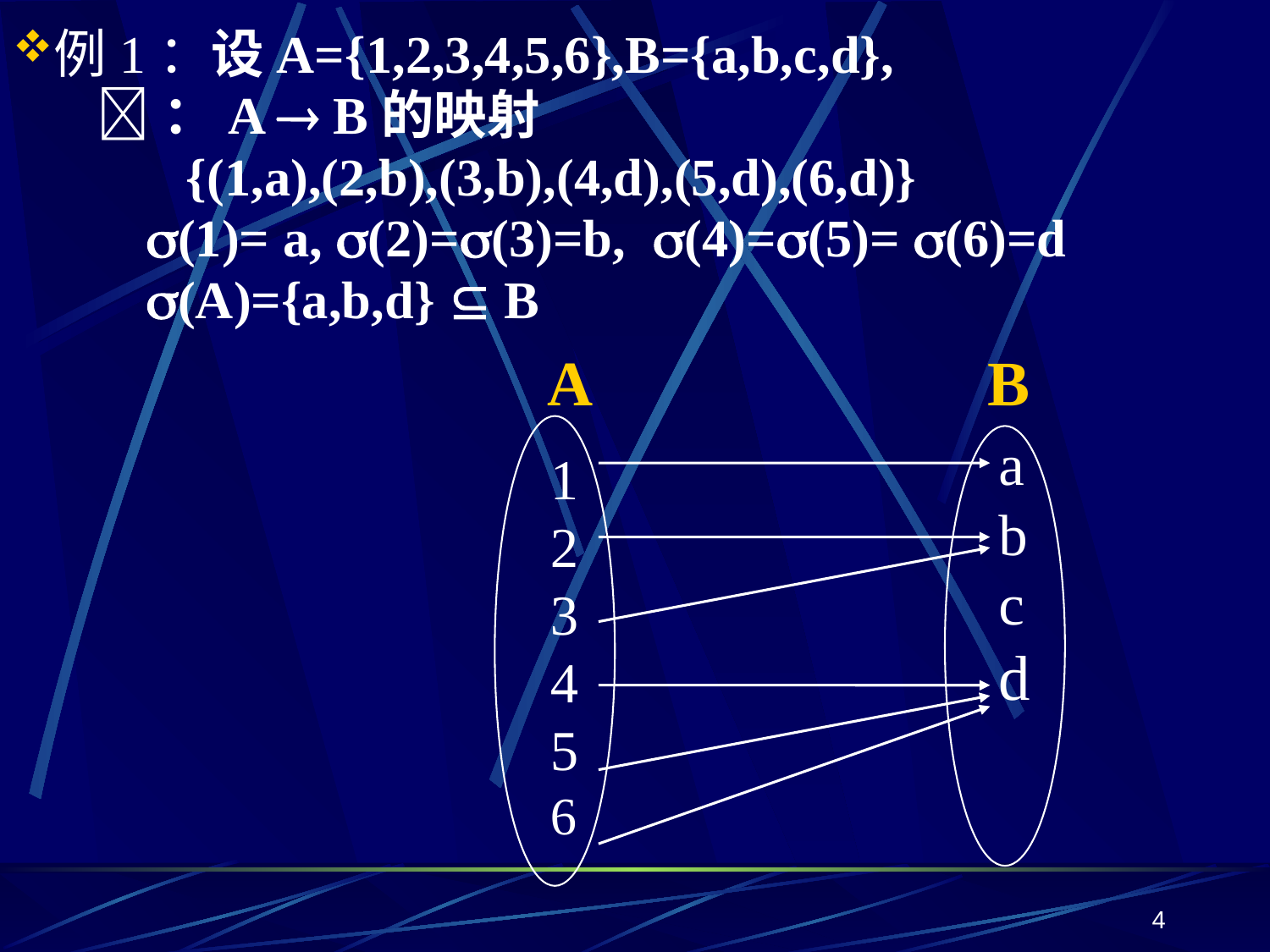

例1：设A={1,2,3,4,5,6},B={a,b,c,d},
       σ：A → B的映射
             {(1,a),(2,b),(3,b),(4,d),(5,d),(6,d)}
          σ(1)= a, σ(2)=σ(3)=b,  σ(4)=σ(5)= σ(6)=d
          σ(A)={a,b,d} ⊆ B

A
B
a
b
c
d
1
2
3
4
5
6

4